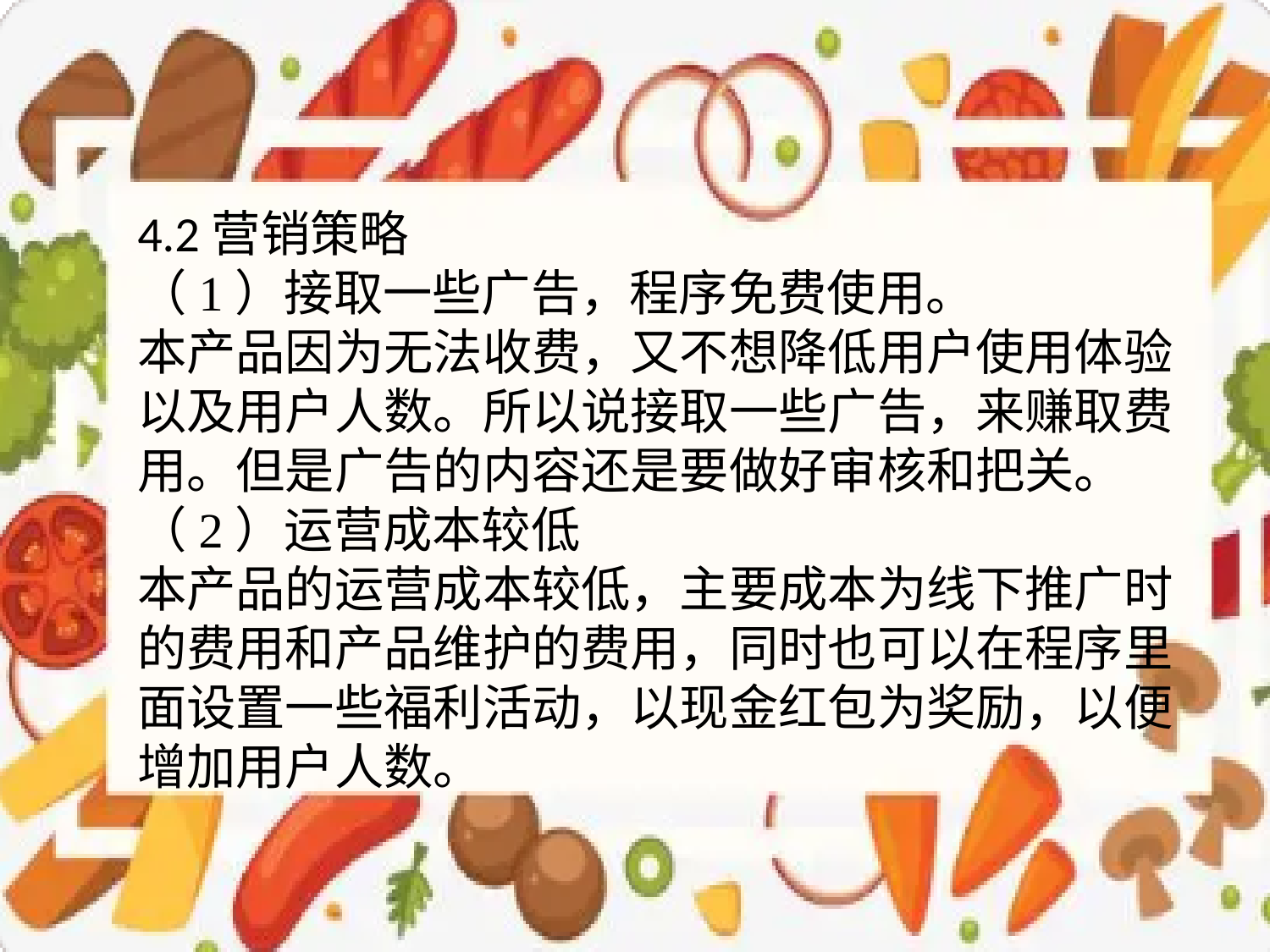

4.2营销策略
（1）接取一些广告，程序免费使用。
本产品因为无法收费，又不想降低用户使用体验以及用户人数。所以说接取一些广告，来赚取费用。但是广告的内容还是要做好审核和把关。
（2）运营成本较低
本产品的运营成本较低，主要成本为线下推广时的费用和产品维护的费用，同时也可以在程序里面设置一些福利活动，以现金红包为奖励，以便增加用户人数。